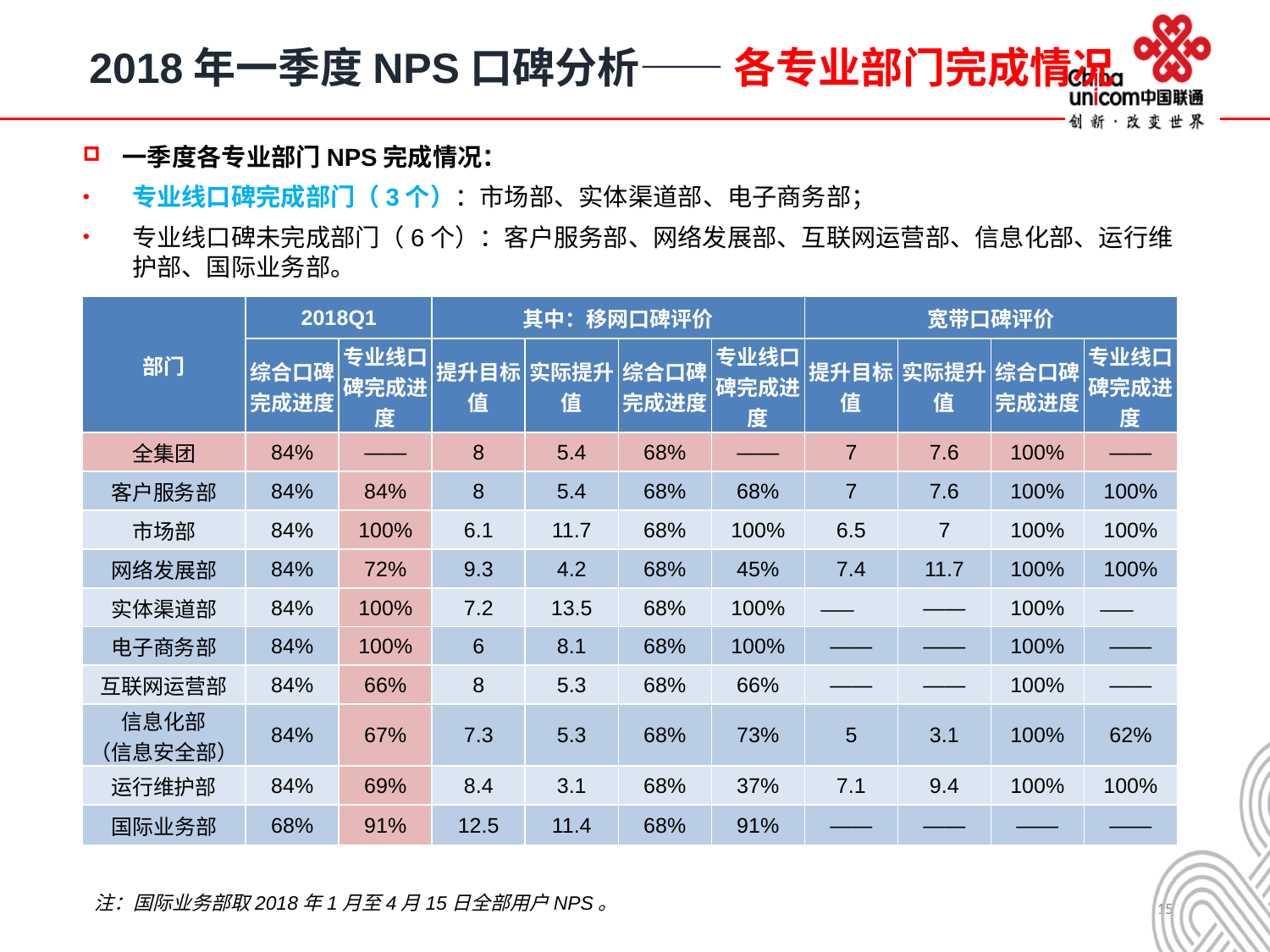

2018年一季度NPS口碑分析—— 各专业部门完成情况
一季度各专业部门NPS完成情况：
专业线口碑完成部门（3个）：市场部、实体渠道部、电子商务部；
专业线口碑未完成部门（6个）：客户服务部、网络发展部、互联网运营部、信息化部、运行维护部、国际业务部。
| 部门 | 2018Q1 |  | 其中：移网口碑评价 |  |  |  | 宽带口碑评价 |  |  |  |
| --- | --- | --- | --- | --- | --- | --- | --- | --- | --- | --- |
|  | 综合口碑完成进度 | 专业线口碑完成进度 | 提升目标值 | 实际提升值 | 综合口碑完成进度 | 专业线口碑完成进度 | 提升目标值 | 实际提升值 | 综合口碑完成进度 | 专业线口碑完成进度 |
| 全集团 | 84% | —— | 8 | 5.4 | 68% | —— | 7 | 7.6 | 100% | —— |
| 客户服务部 | 84% | 84% | 8 | 5.4 | 68% | 68% | 7 | 7.6 | 100% | 100% |
| 市场部 | 84% | 100% | 6.1 | 11.7 | 68% | 100% | 6.5 | 7 | 100% | 100% |
| 网络发展部 | 84% | 72% | 9.3 | 4.2 | 68% | 45% | 7.4 | 11.7 | 100% | 100% |
| 实体渠道部 | 84% | 100% | 7.2 | 13.5 | 68% | 100% | —— | —— | 100% | —— |
| 电子商务部 | 84% | 100% | 6 | 8.1 | 68% | 100% | —— | —— | 100% | —— |
| 互联网运营部 | 84% | 66% | 8 | 5.3 | 68% | 66% | —— | —— | 100% | —— |
| 信息化部 （信息安全部） | 84% | 67% | 7.3 | 5.3 | 68% | 73% | 5 | 3.1 | 100% | 62% |
| 运行维护部 | 84% | 69% | 8.4 | 3.1 | 68% | 37% | 7.1 | 9.4 | 100% | 100% |
| 国际业务部 | 68% | 91% | 12.5 | 11.4 | 68% | 91% | —— | —— | —— | —— |
注：国际业务部取2018年1月至4月15日全部用户NPS。